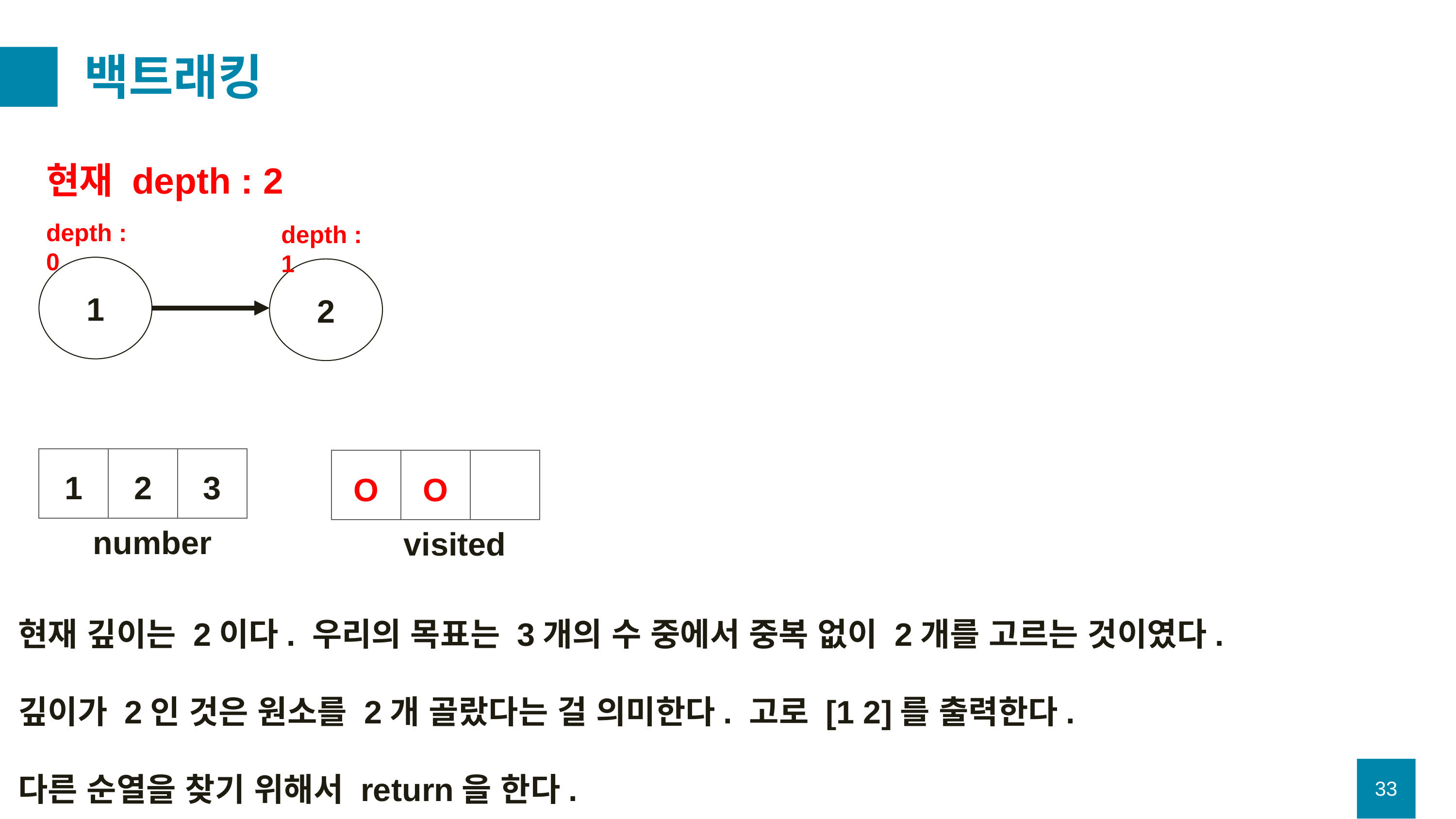

# 백트래킹
현재 depth : 2
depth : 0
depth : 1
1
2
| 1 | 2 | 3 |
| --- | --- | --- |
| O | O |  |
| --- | --- | --- |
number
visited
현재 깊이는 2이다. 우리의 목표는 3개의 수 중에서 중복 없이 2개를 고르는 것이였다.

깊이가 2인 것은 원소를 2개 골랐다는 걸 의미한다. 고로 [1 2]를 출력한다.

다른 순열을 찾기 위해서 return을 한다.
33